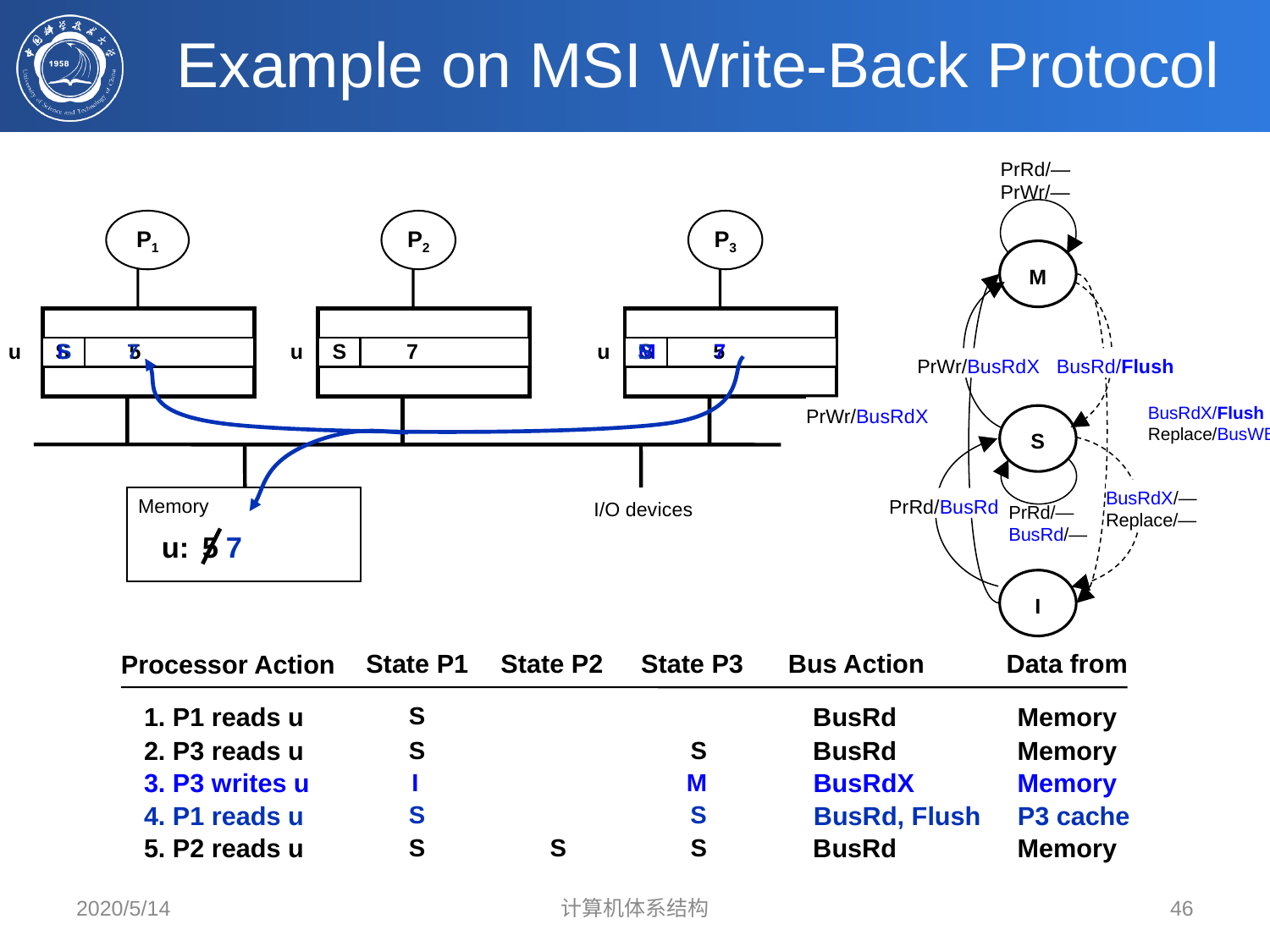

# Example on MSI Write-Back Protocol
PrRd/—
PrWr/—

M

PrWr/BusRdX
BusRd/Flush
BusRdX/Flush
Replace/BusWB
PrWr/BusRdX

S

BusRdX/—
Replace/—
PrRd/BusRd
PrRd/—
BusRd/—

I
P1

P2

P3

u
S
I
S
7
5
u
S
7
u
M
S
S
5
7

Memory
I/O devices
u:
5

7
State P1
State P2
State P3
Bus Action
Data from
Processor Action

1. P1 reads u
S
BusRd
Memory

2. P3 reads u
S
S
BusRd
Memory

3. P3 writes u
I
M
BusRdX
Memory

4. P1 reads u
S
S
BusRd, Flush
P3 cache
5. P2 reads u
S
S
S
BusRd
Memory
2020/5/14
计算机体系结构
46